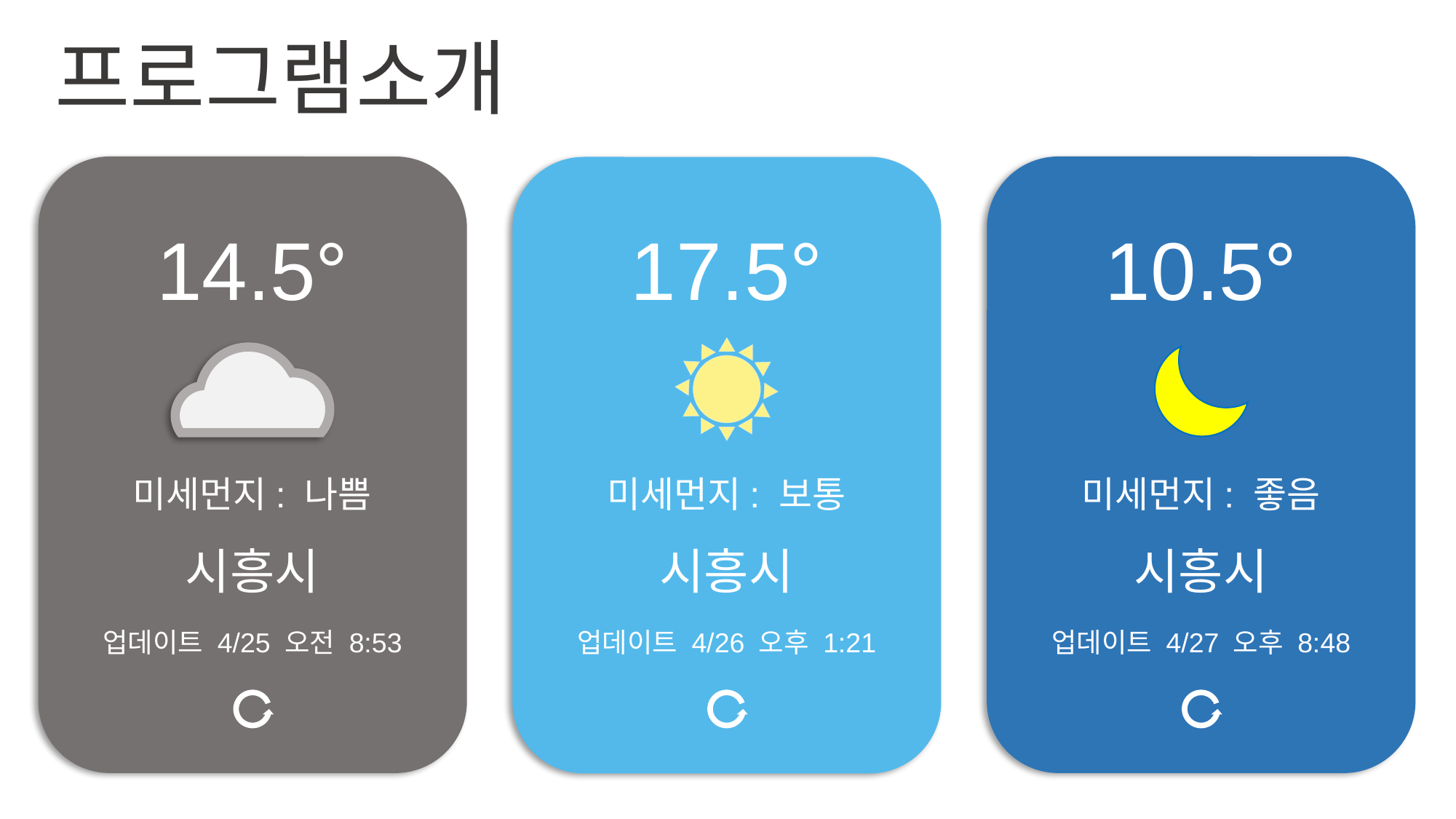

프로그램소개

14.5°

미세먼지: 나쁨
시흥시
업데이트 4/25 오전 8:53

10.5°

미세먼지: 좋음
시흥시
업데이트 4/27 오후 8:48

17.5°

미세먼지: 보통
시흥시
업데이트 4/26 오후 1:21